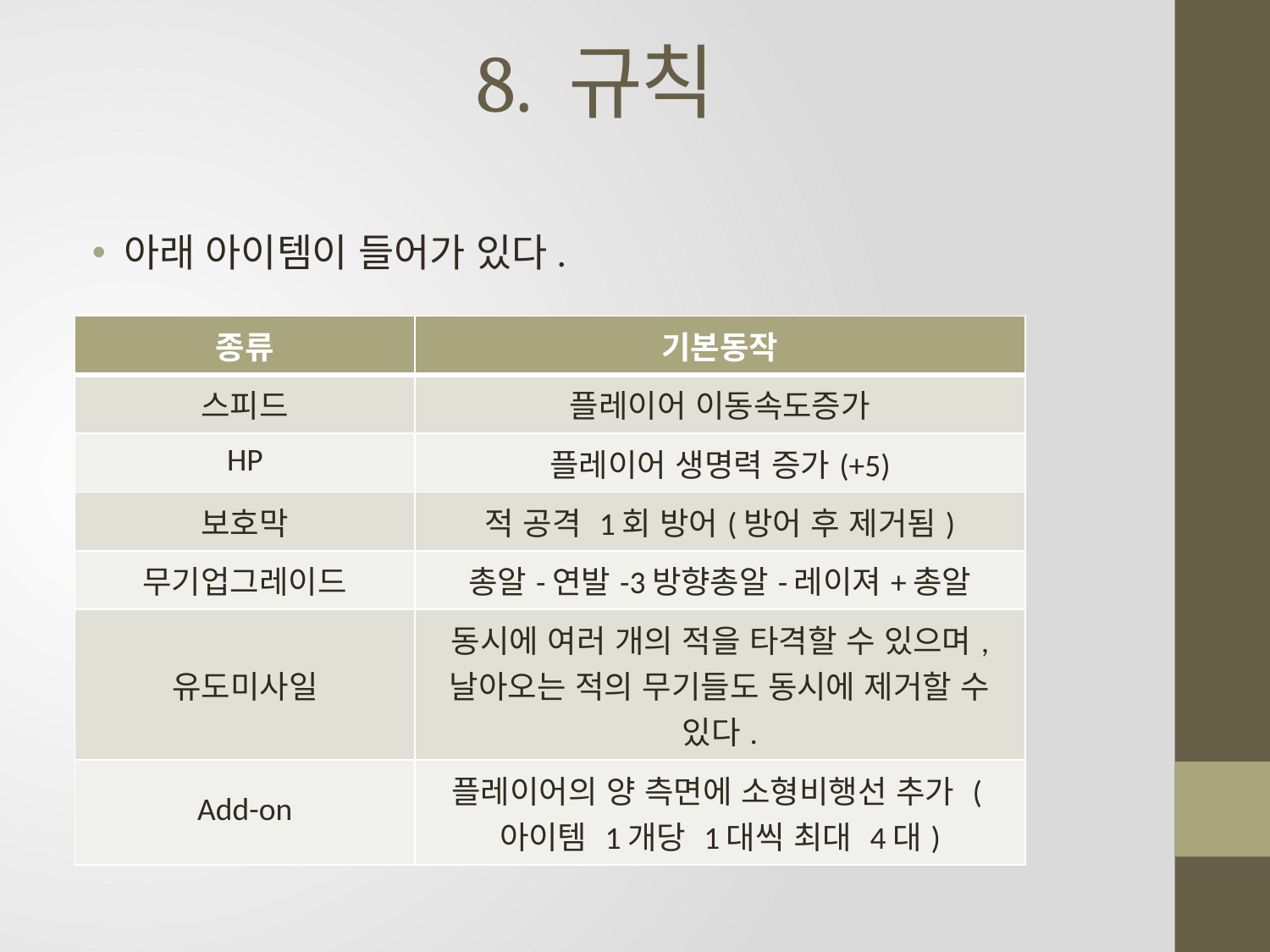

# 8. 규칙
아래 아이템이 들어가 있다.
| 종류 | 기본동작 |
| --- | --- |
| 스피드 | 플레이어 이동속도증가 |
| HP | 플레이어 생명력 증가(+5) |
| 보호막 | 적 공격 1회 방어(방어 후 제거됨) |
| 무기업그레이드 | 총알-연발-3방향총알-레이져+총알 |
| 유도미사일 | 동시에 여러 개의 적을 타격할 수 있으며, 날아오는 적의 무기들도 동시에 제거할 수 있다. |
| Add-on | 플레이어의 양 측면에 소형비행선 추가 (아이템 1개당 1대씩 최대 4대) |